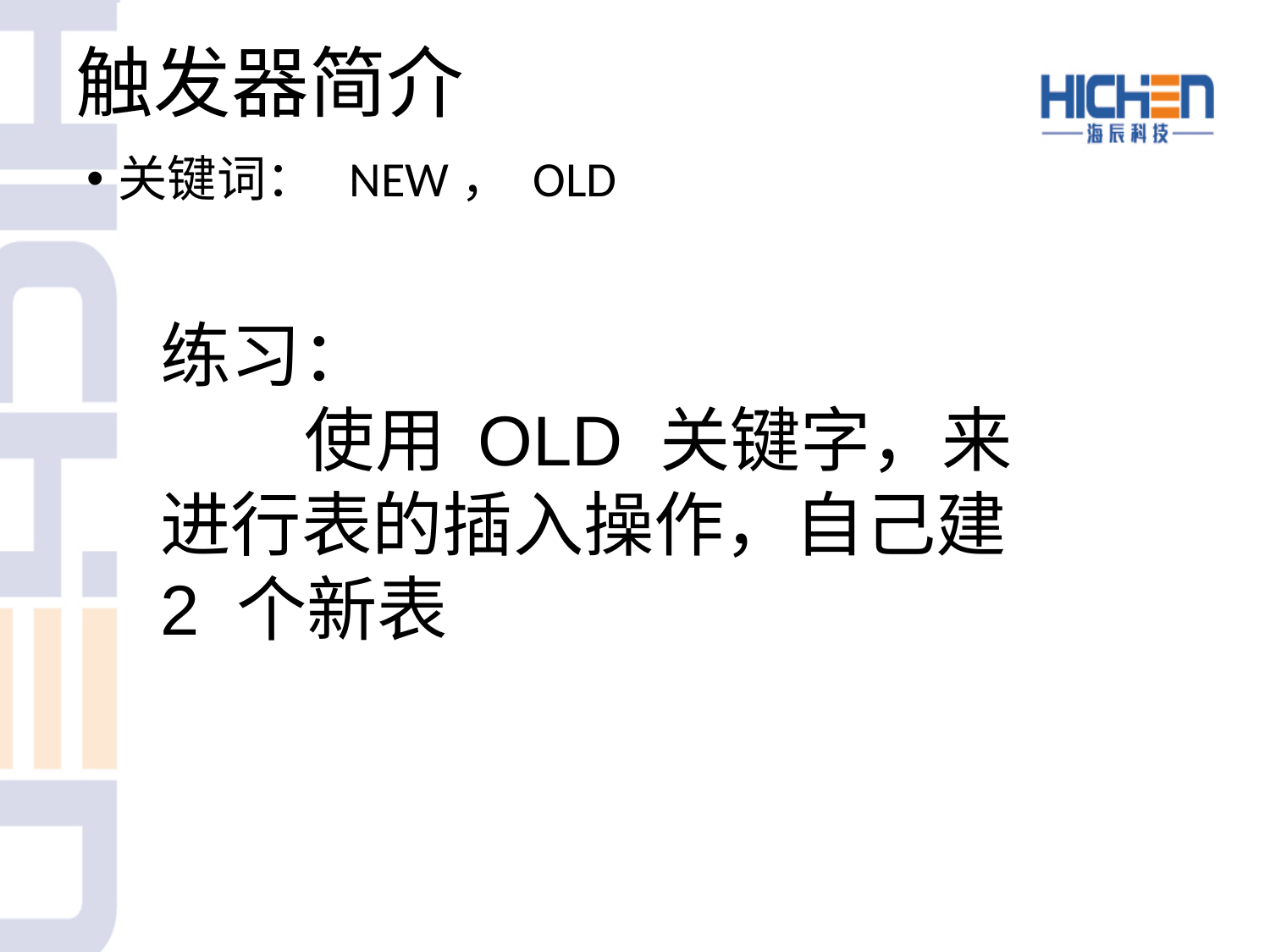

# 触发器简介
关键词：  NEW， OLD
练习：
        使用 OLD 关键字，来进行表的插入操作，自己建 2 个新表